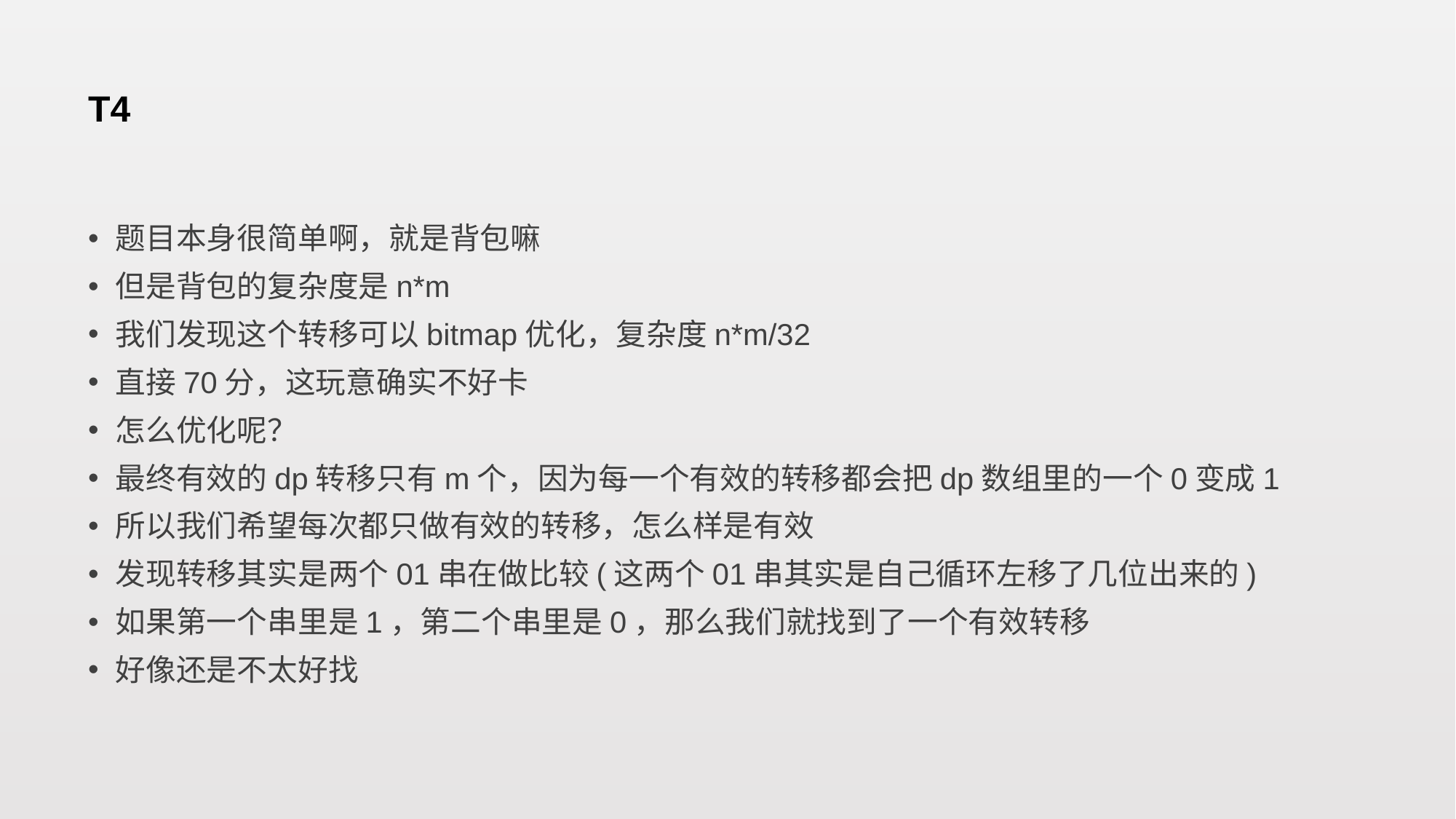

# T4
题目本身很简单啊，就是背包嘛
但是背包的复杂度是n*m
我们发现这个转移可以bitmap优化，复杂度n*m/32
直接70分，这玩意确实不好卡
怎么优化呢？
最终有效的dp转移只有m个，因为每一个有效的转移都会把dp数组里的一个0变成1
所以我们希望每次都只做有效的转移，怎么样是有效
发现转移其实是两个01串在做比较(这两个01串其实是自己循环左移了几位出来的)
如果第一个串里是1，第二个串里是0，那么我们就找到了一个有效转移
好像还是不太好找